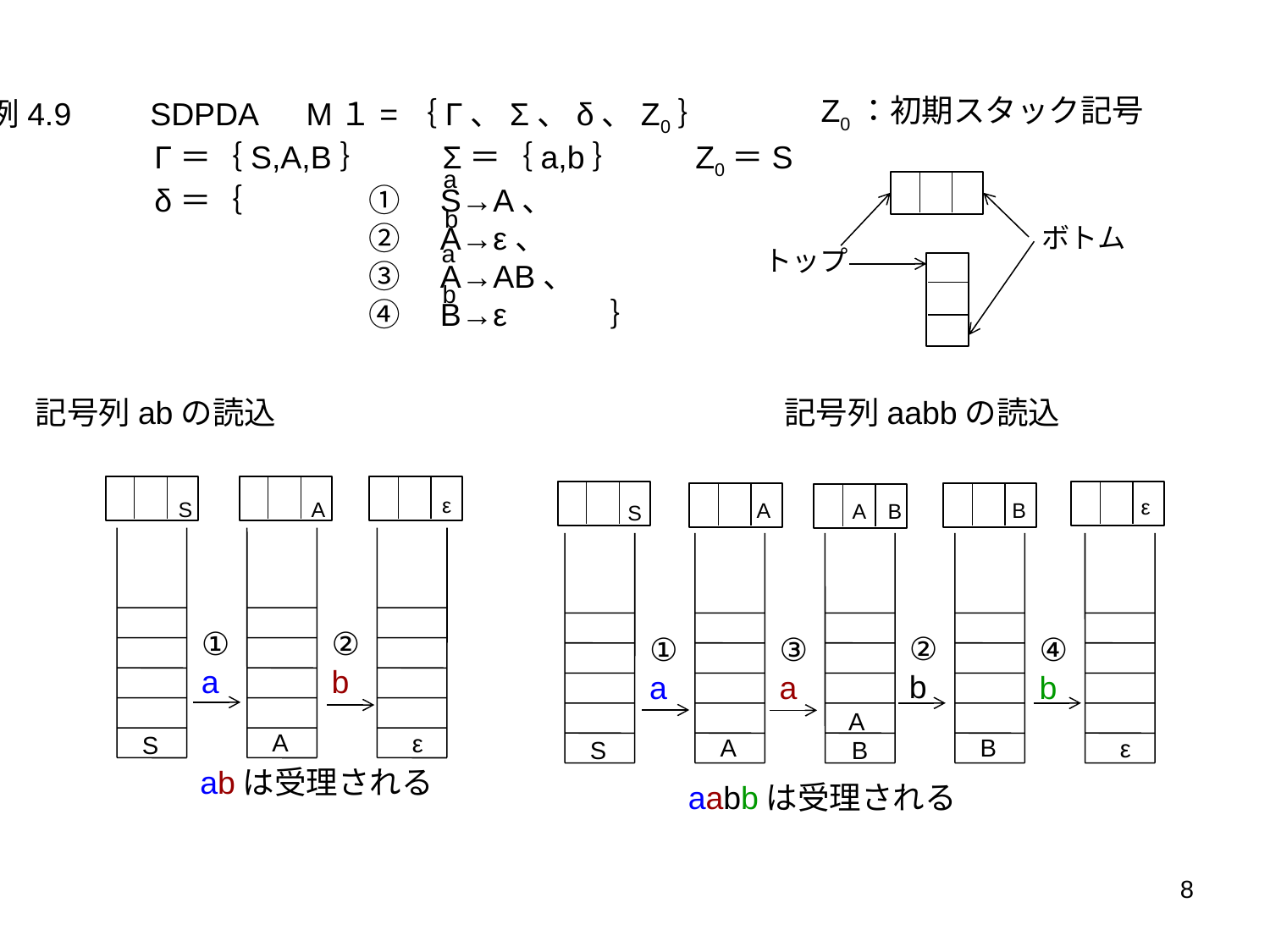

Z0：初期スタック記号
例4.9　　SDPDA　M１=｛Γ、Σ、δ、Z0｝
　　　　　Γ＝｛S,A,B｝　　Σ＝｛a,b｝　　Z0＝S
　　　　　δ＝｛	①　S→A、
　　　　　　　　　	②　A→ε、
　　　　		③　A→AB、
　　　　		④　B→ε　　　｝
a

b
a
b

ボトム
トップ

記号列abの読込　　　　　　　　　　　　　　　　記号列aabbの読込

ε
A
S

①
a
②
b
A
ε
S
abは受理される

ε
A
B
A
B
S

②
b
①
a
③
a
④
b
A
A
B
ε
B
S
aabbは受理される
8